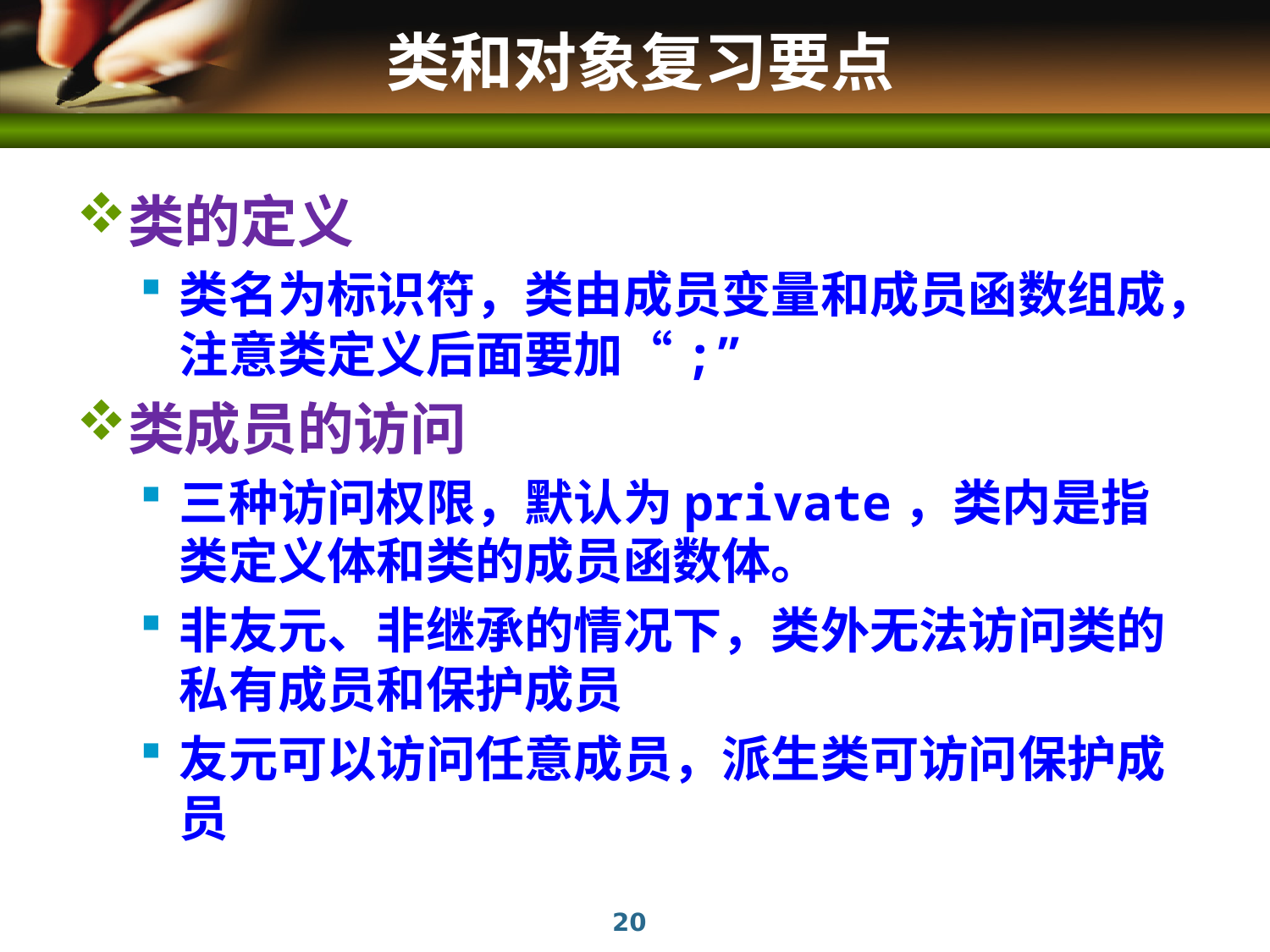

# 类和对象复习要点
类的定义
类名为标识符，类由成员变量和成员函数组成，注意类定义后面要加“;”
类成员的访问
三种访问权限，默认为private，类内是指类定义体和类的成员函数体。
非友元、非继承的情况下，类外无法访问类的私有成员和保护成员
友元可以访问任意成员，派生类可访问保护成员
20